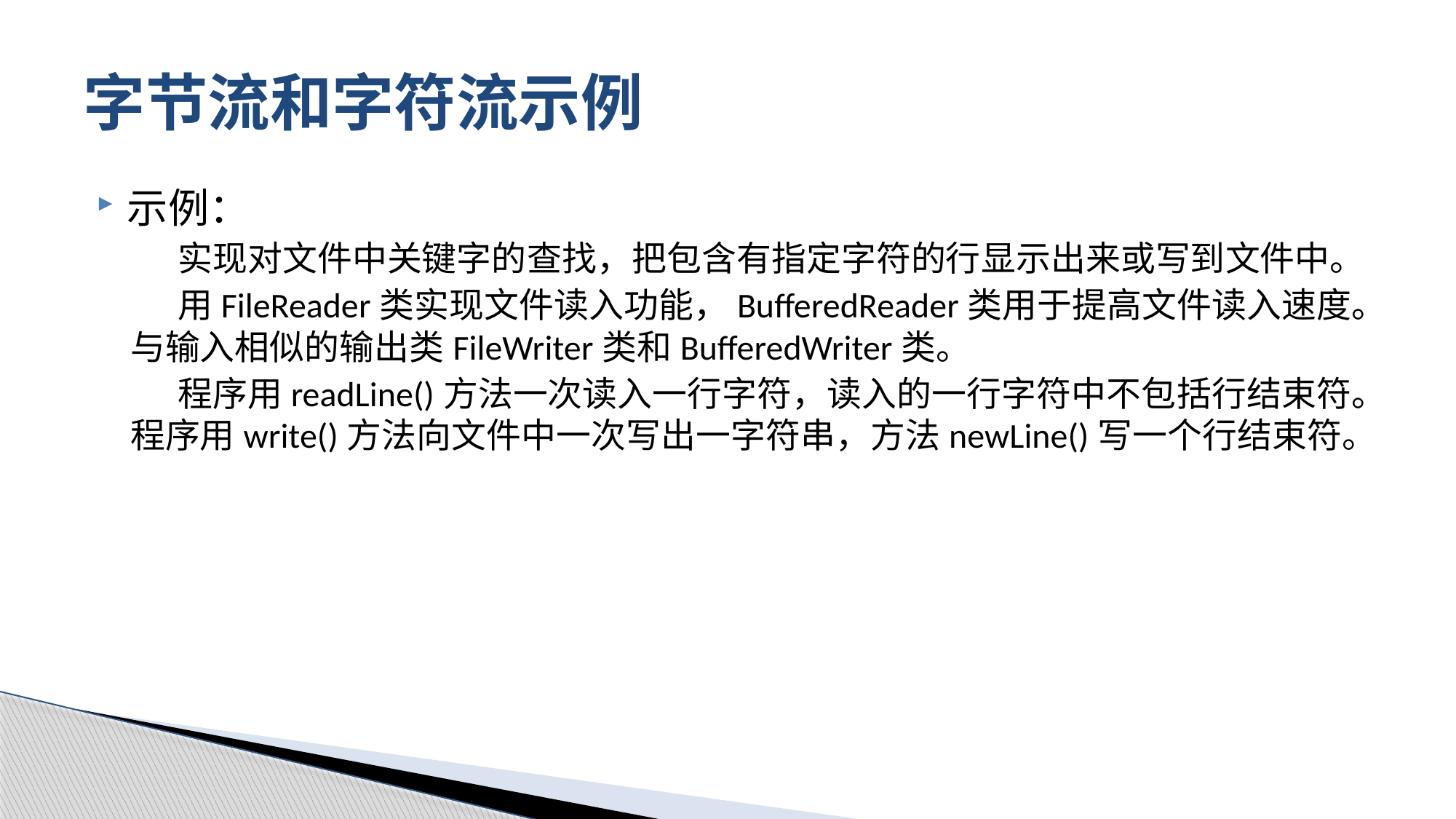

# 字节流和字符流示例
示例：
     实现对文件中关键字的查找，把包含有指定字符的行显示出来或写到文件中。
     用FileReader类实现文件读入功能，BufferedReader类用于提高文件读入速度。与输入相似的输出类FileWriter类和BufferedWriter类。
     程序用readLine()方法一次读入一行字符，读入的一行字符中不包括行结束符。程序用write()方法向文件中一次写出一字符串，方法newLine()写一个行结束符。